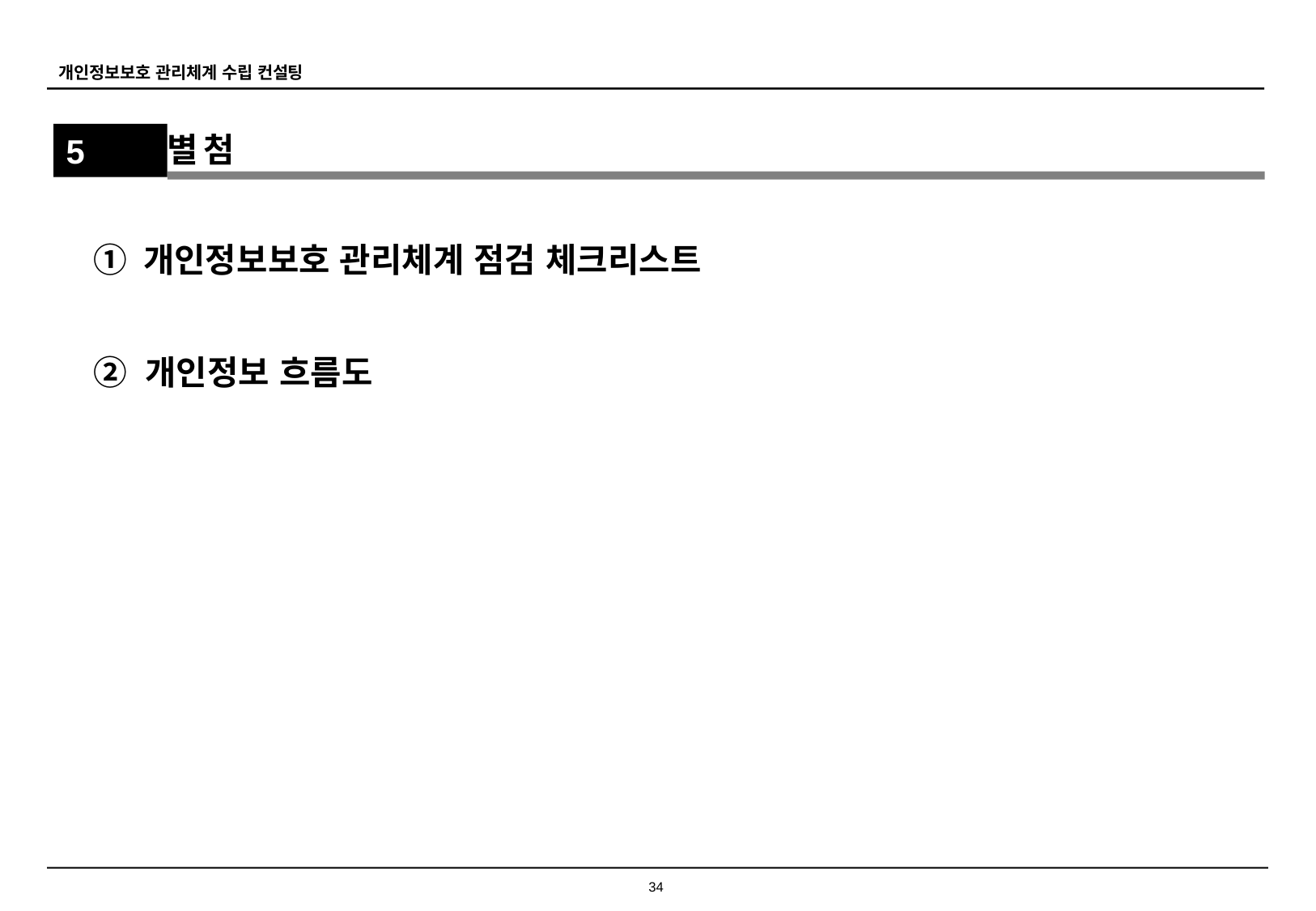

5
별 첨

① 개인정보보호 관리체계 점검 체크리스트

② 개인정보 흐름도